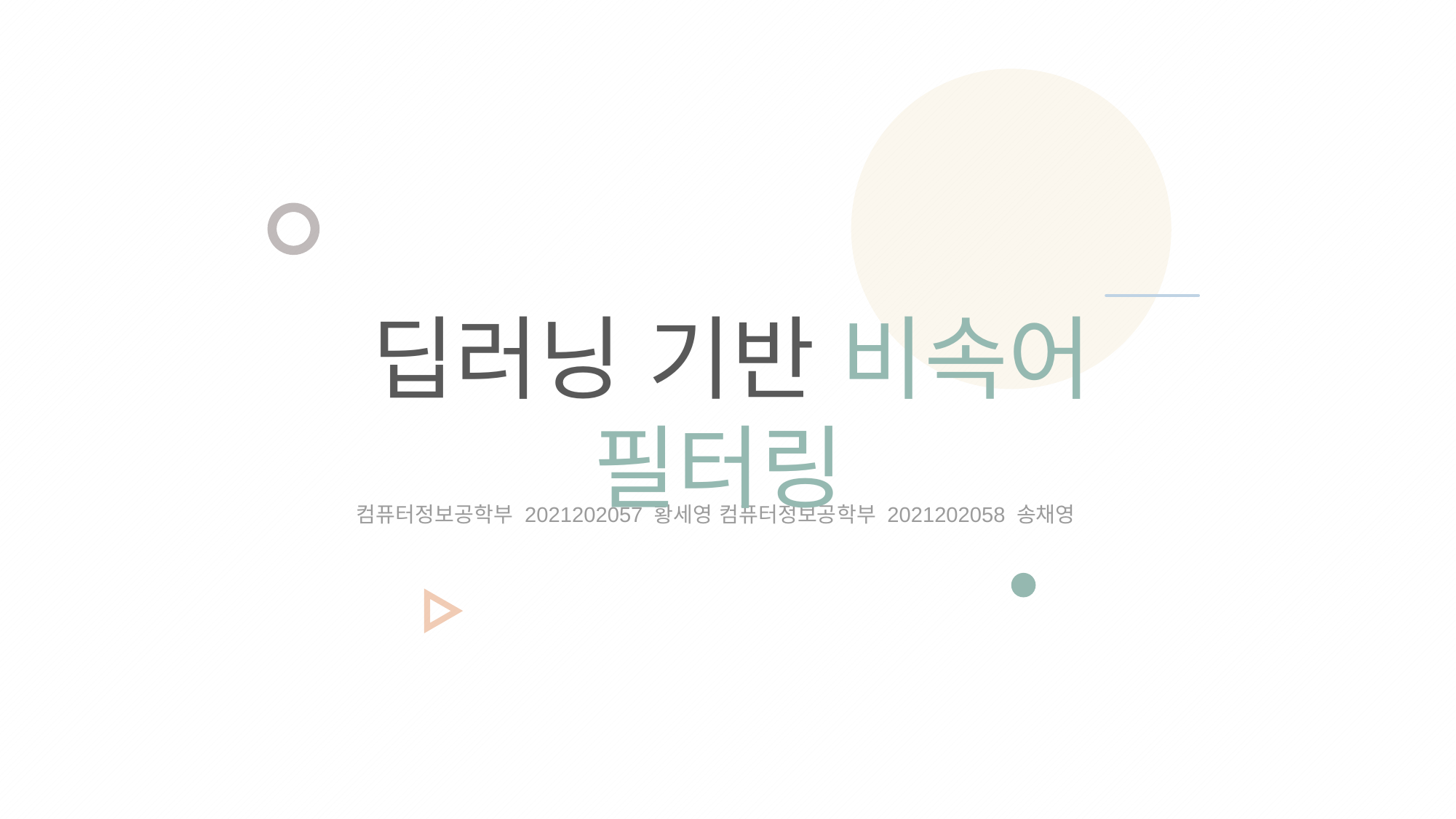

딥러닝 기반 비속어 필터링

컴퓨터정보공학부 2021202057 황세영 컴퓨터정보공학부 2021202058 송채영